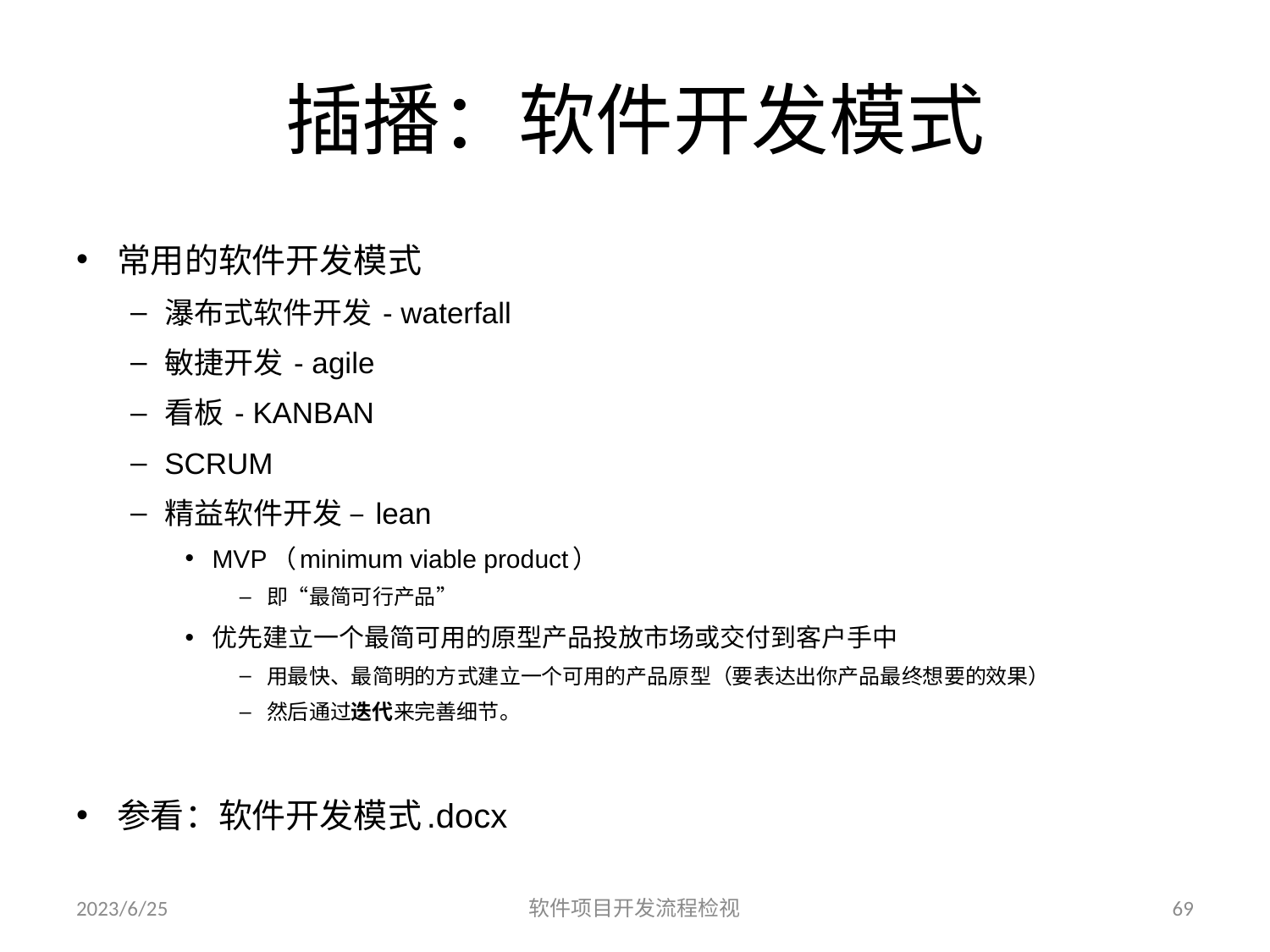

# 插播：软件开发模式
常用的软件开发模式
瀑布式软件开发 - waterfall
敏捷开发 - agile
看板 - KANBAN
SCRUM
精益软件开发 – lean
MVP（minimum viable product）
即“最简可行产品”
优先建立一个最简可用的原型产品投放市场或交付到客户手中
用最快、最简明的方式建立一个可用的产品原型（要表达出你产品最终想要的效果）
然后通过迭代来完善细节。

参看：软件开发模式.docx
2023/6/25
软件项目开发流程检视
69